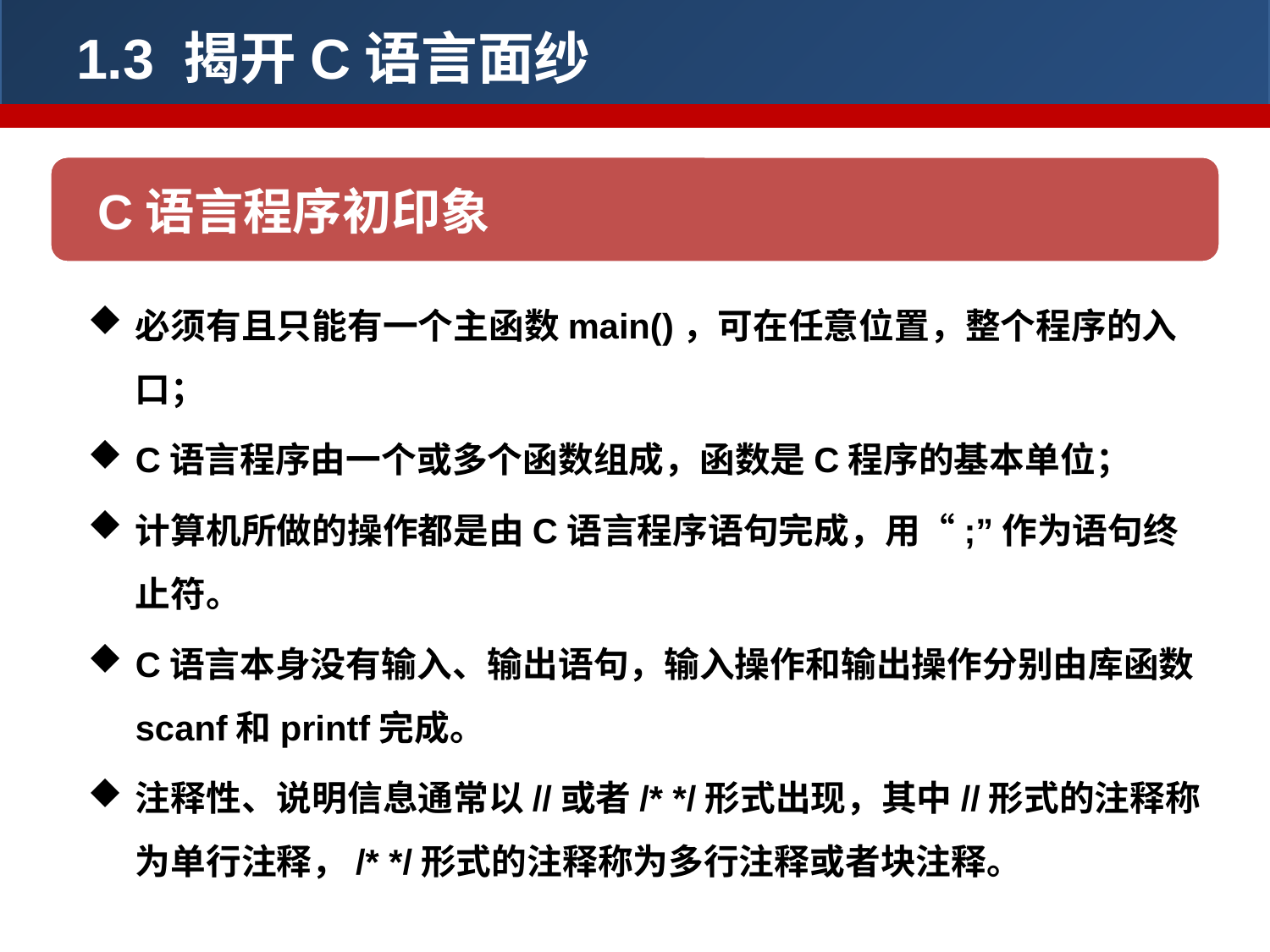

1.3 揭开C语言面纱
C语言程序初印象
必须有且只能有一个主函数main()，可在任意位置，整个程序的入口；
C语言程序由一个或多个函数组成，函数是C程序的基本单位；
计算机所做的操作都是由C语言程序语句完成，用“;”作为语句终止符。
C语言本身没有输入、输出语句，输入操作和输出操作分别由库函数scanf和printf完成。
注释性、说明信息通常以//或者/* */形式出现，其中//形式的注释称为单行注释，/* */形式的注释称为多行注释或者块注释。